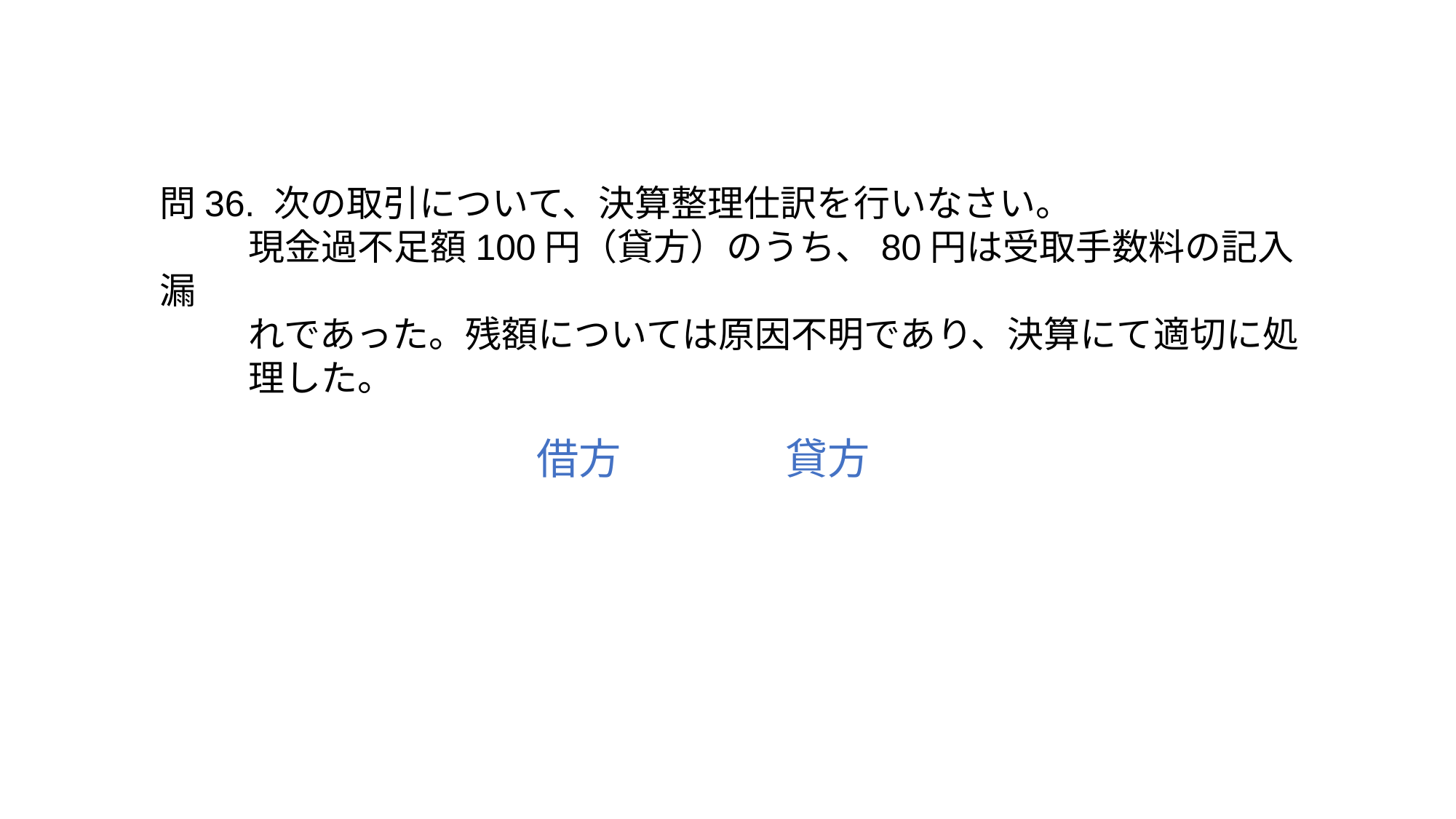

問36. 次の取引について、決算整理仕訳を行いなさい。
　　  現金過不足額100円（貸方）のうち、80円は受取手数料の記入漏
　　  れであった。残額については原因不明であり、決算にて適切に処
　　  理した。
借方
貸方